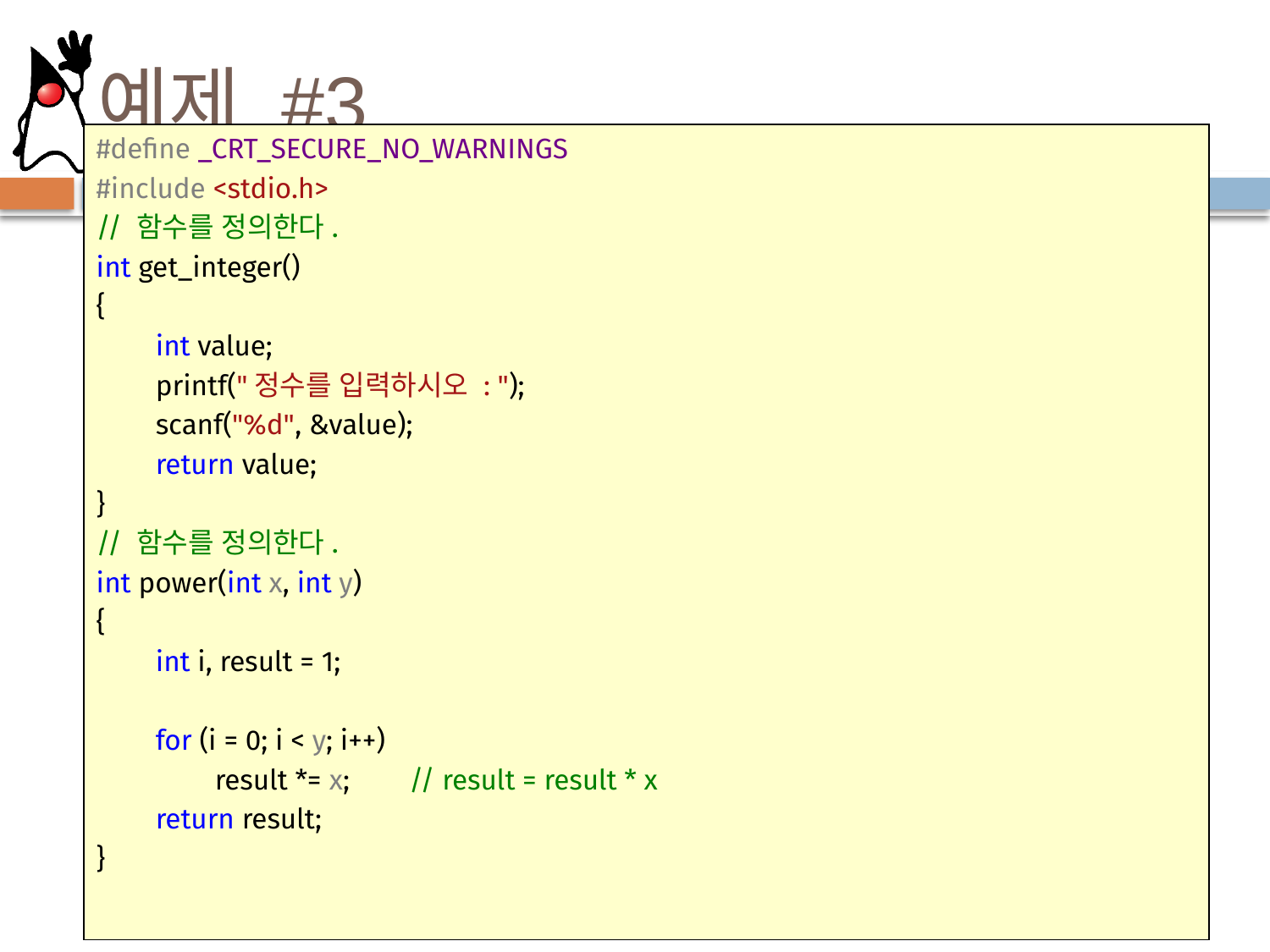

# 예제 #3
#define _CRT_SECURE_NO_WARNINGS
#include <stdio.h>
// 함수를 정의한다.
int get_integer()
{
        int value;
        printf("정수를 입력하시오 : ");
        scanf("%d", &value);
        return value;
}
// 함수를 정의한다.
int power(int x, int y)
{
        int i, result = 1;

        for (i = 0; i < y; i++)
                result *= x;        // result = result * x
        return result;
}